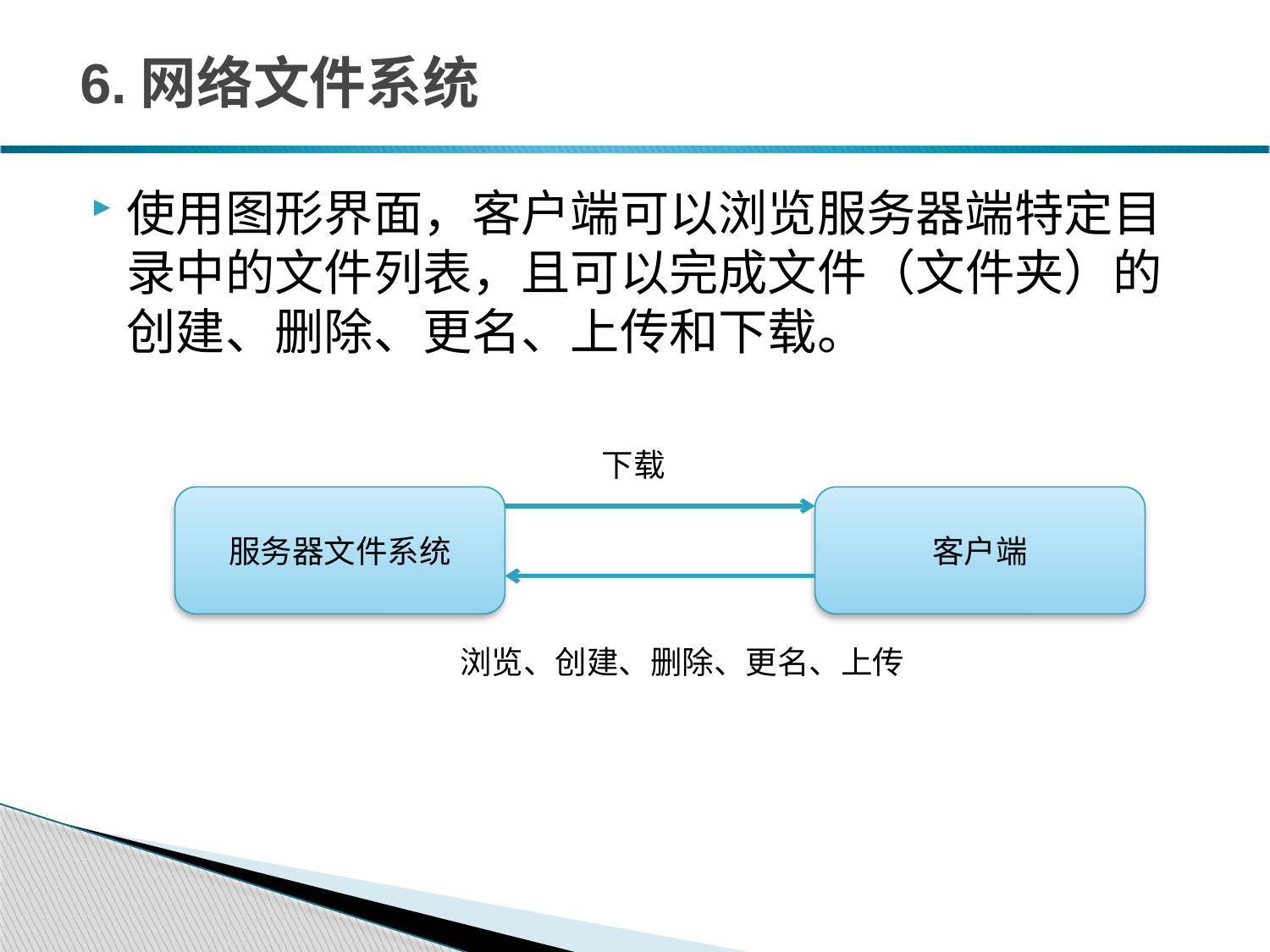

# 6.网络文件系统
使用图形界面，客户端可以浏览服务器端特定目录中的文件列表，且可以完成文件（文件夹）的创建、删除、更名、上传和下载。
下载
服务器文件系统
客户端
浏览、创建、删除、更名、上传